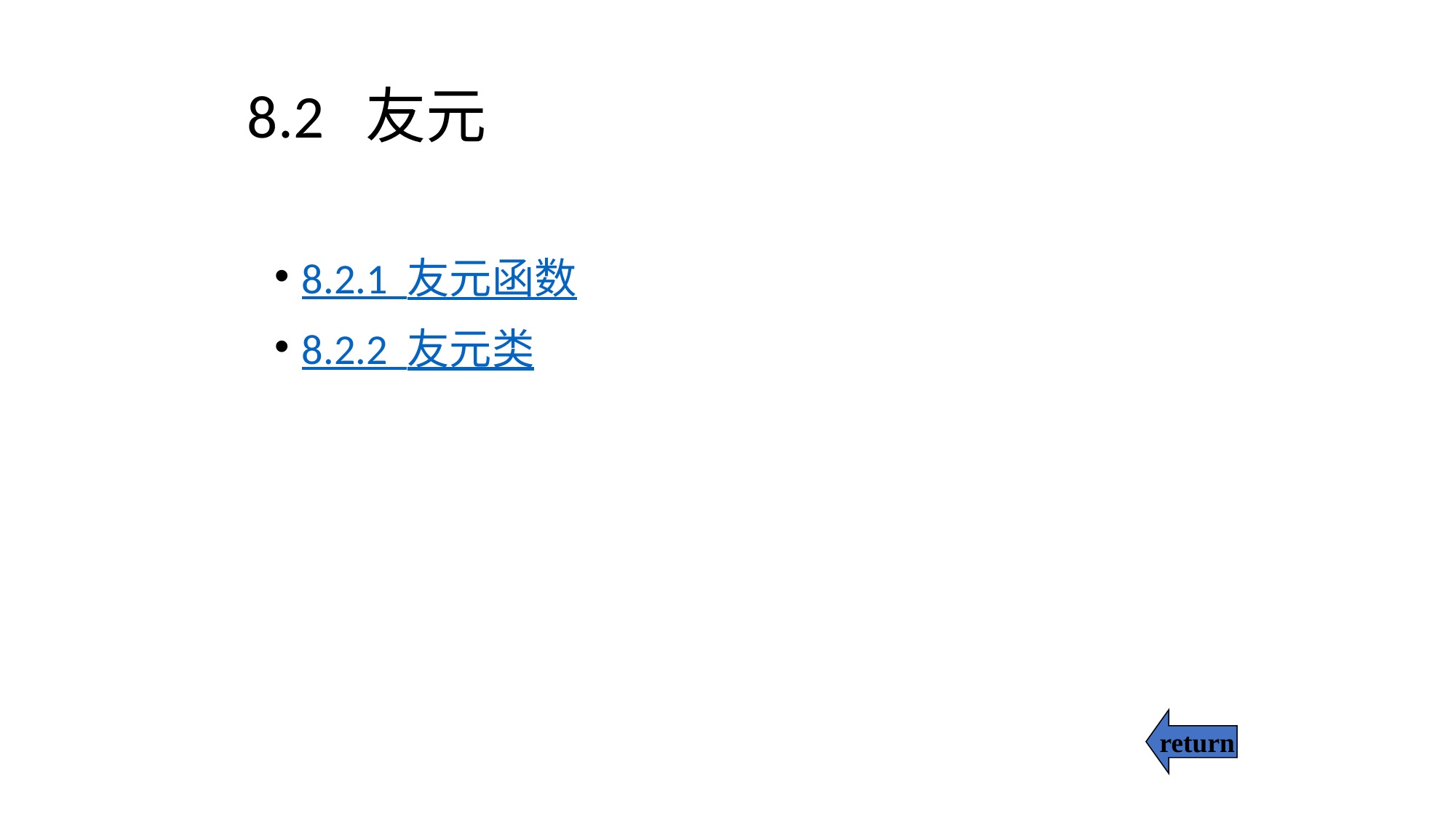

# 8.2  友元
8.2.1  友元函数
8.2.2  友元类
return